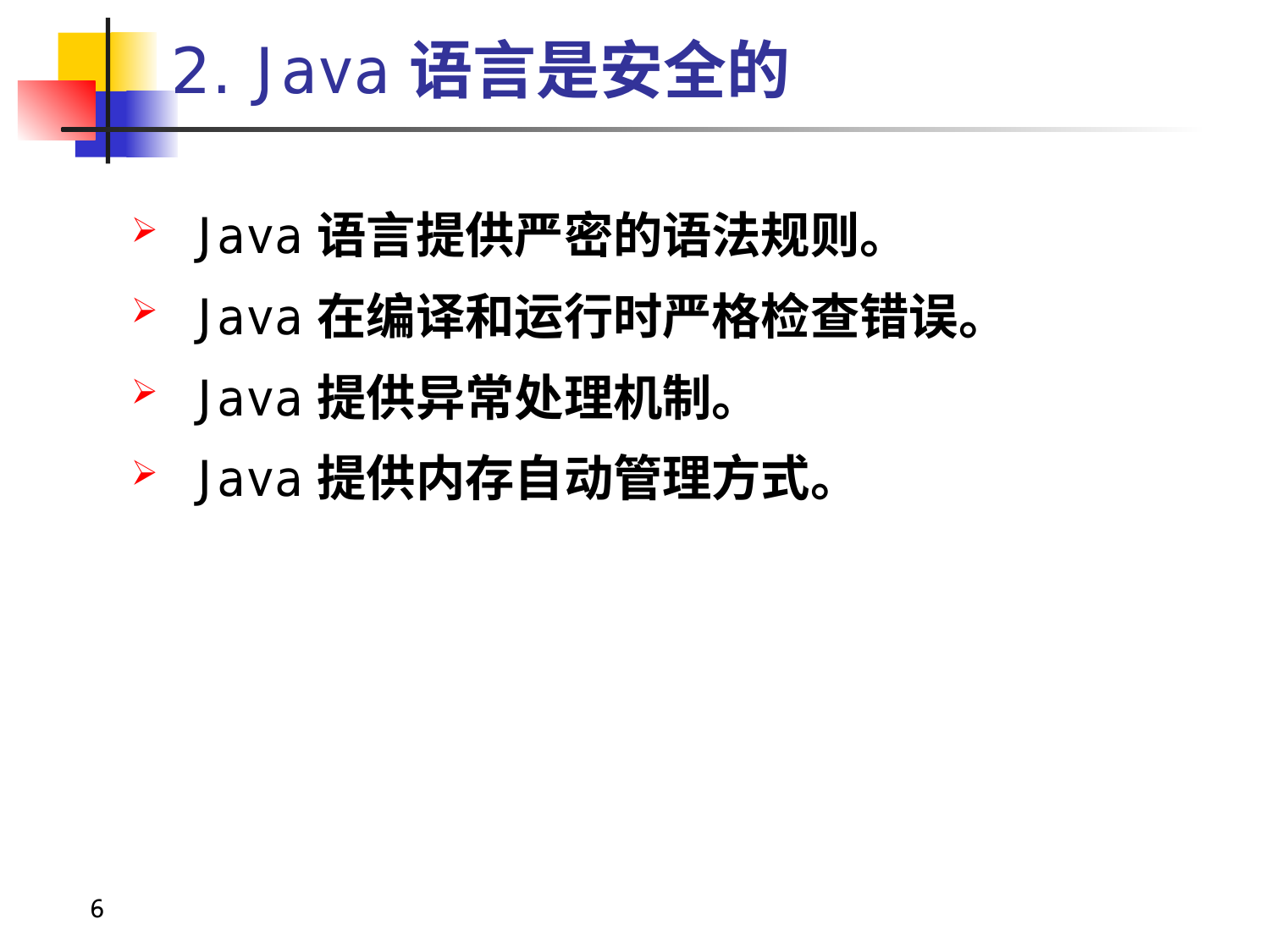

# 2. Java语言是安全的
Java语言提供严密的语法规则。
Java在编译和运行时严格检查错误。
Java提供异常处理机制。
Java提供内存自动管理方式。
6